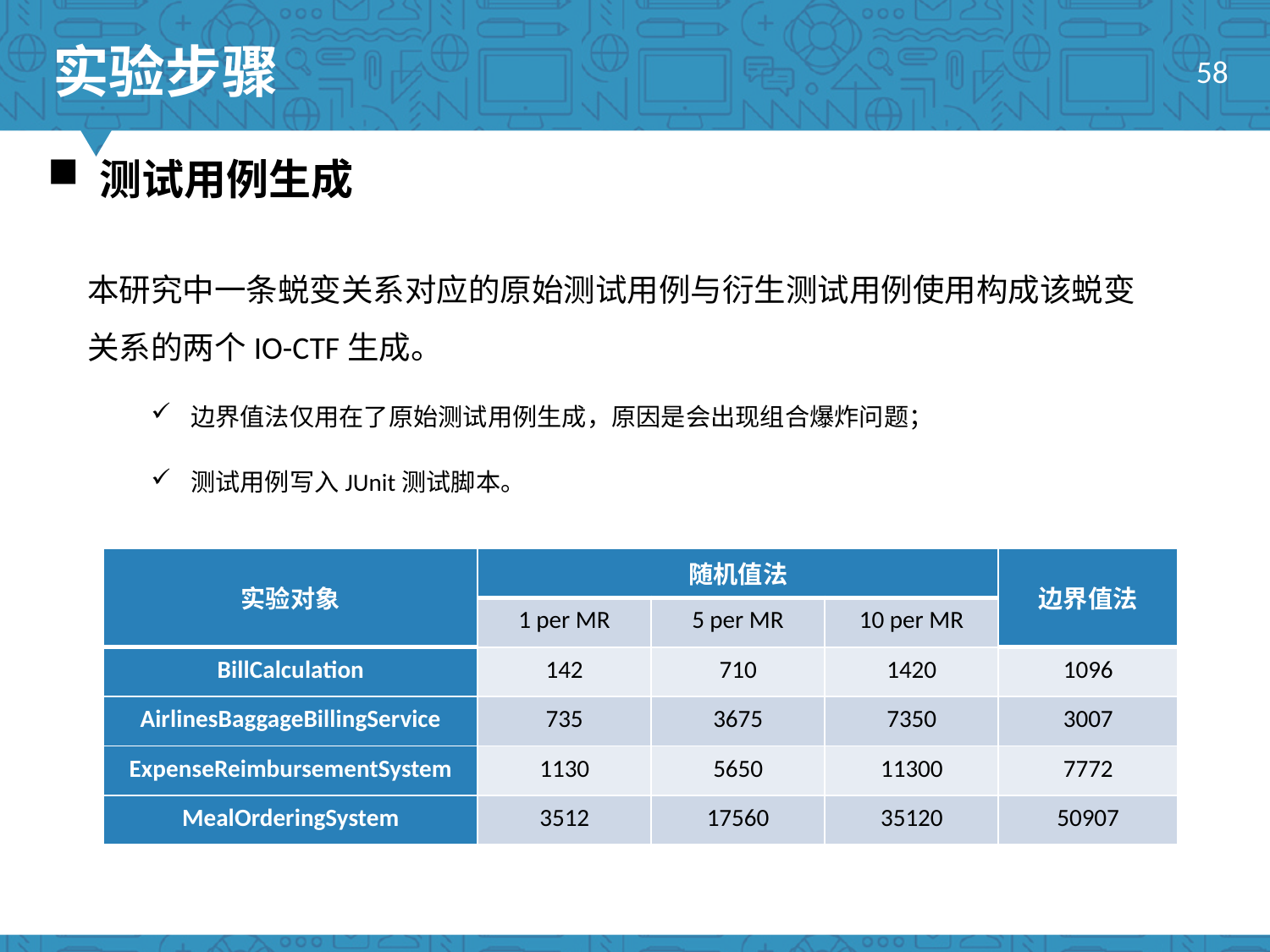

实验步骤
58
 测试用例生成
本研究中一条蜕变关系对应的原始测试用例与衍生测试用例使用构成该蜕变关系的两个IO-CTF生成。
边界值法仅用在了原始测试用例生成，原因是会出现组合爆炸问题；
测试用例写入JUnit测试脚本。
| 实验对象 | 随机值法 |  |  | 边界值法 |
| --- | --- | --- | --- | --- |
|  | 1 per MR | 5 per MR | 10 per MR |  |
| BillCalculation | 142 | 710 | 1420 | 1096 |
| AirlinesBaggageBillingService | 735 | 3675 | 7350 | 3007 |
| ExpenseReimbursementSystem | 1130 | 5650 | 11300 | 7772 |
| MealOrderingSystem | 3512 | 17560 | 35120 | 50907 |